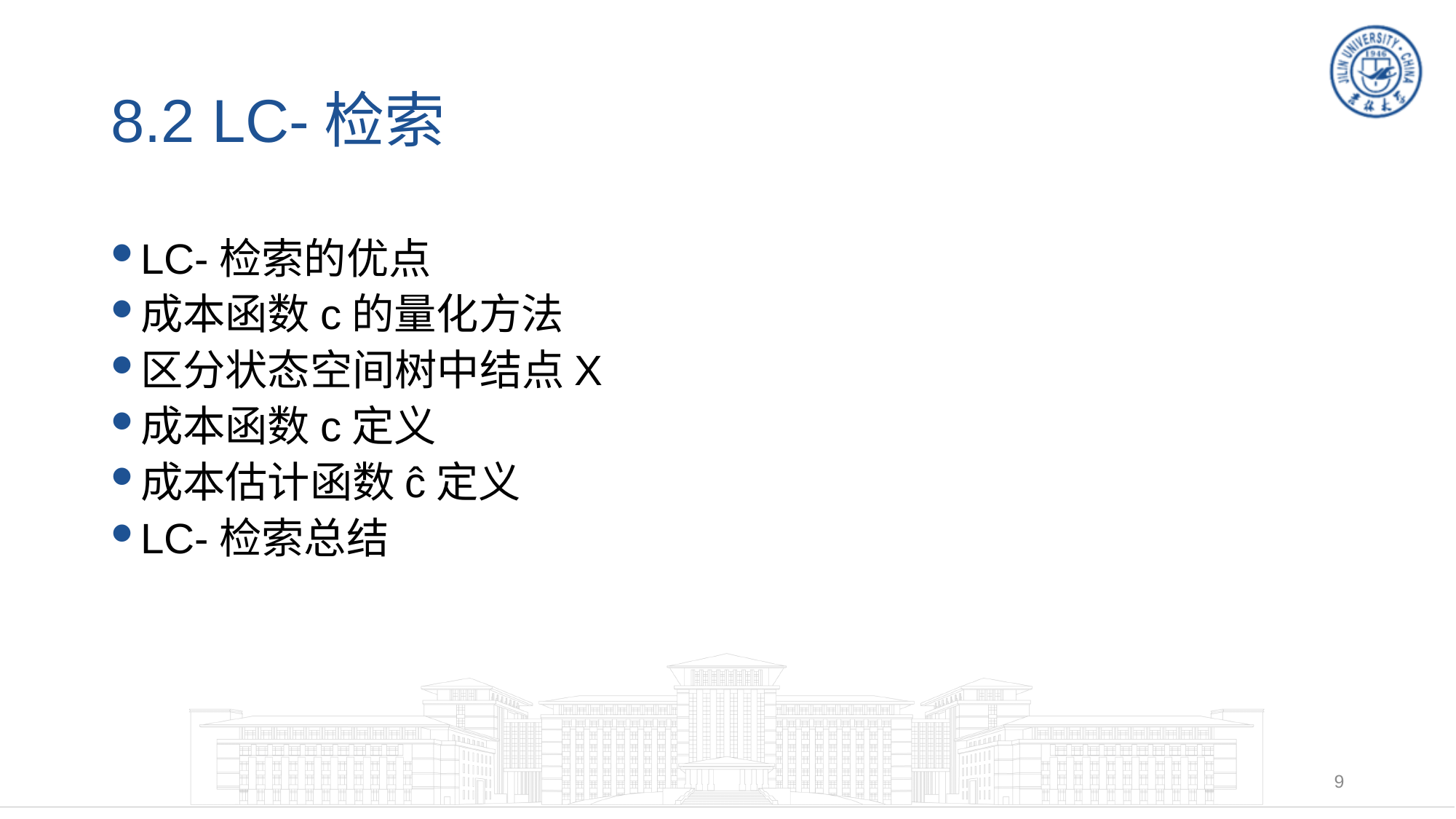

# 8.2 LC-检索
LC-检索的优点
成本函数c的量化方法
区分状态空间树中结点X
成本函数c定义
成本估计函数ĉ定义
LC-检索总结

9